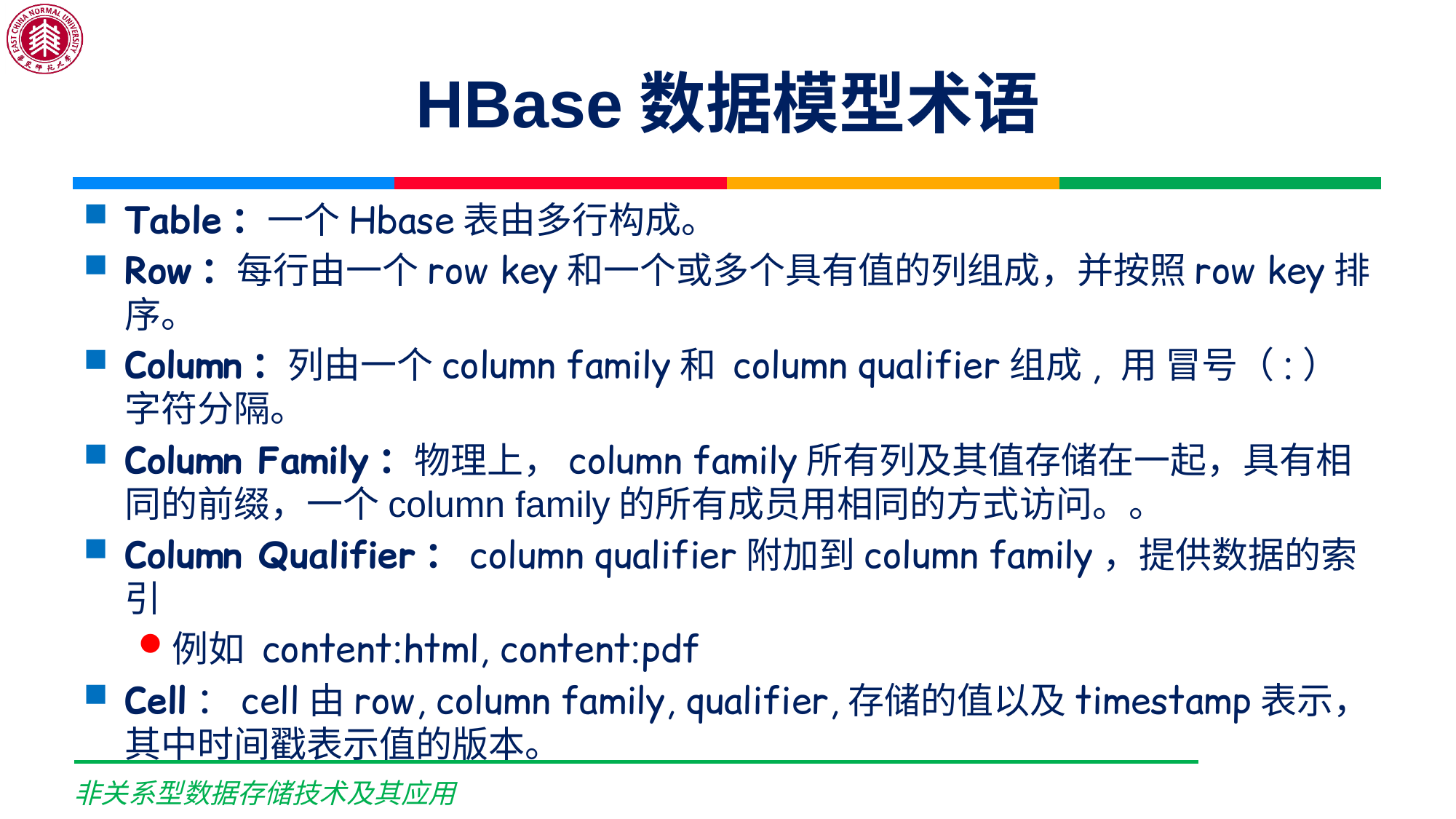

# HBase数据模型术语
Table：一个Hbase表由多行构成。
Row：每行由一个row key和一个或多个具有值的列组成，并按照row key排序。
Column：列由一个column family和 column qualifier组成, 用 冒号（:）字符分隔。
Column Family：物理上，column family所有列及其值存储在一起，具有相同的前缀，一个column family的所有成员用相同的方式访问。。
Column Qualifier：column qualifier附加到column family，提供数据的索引
例如 content:html, content:pdf
Cell：cell由row, column family, qualifier,存储的值以及timestamp表示，其中时间戳表示值的版本。